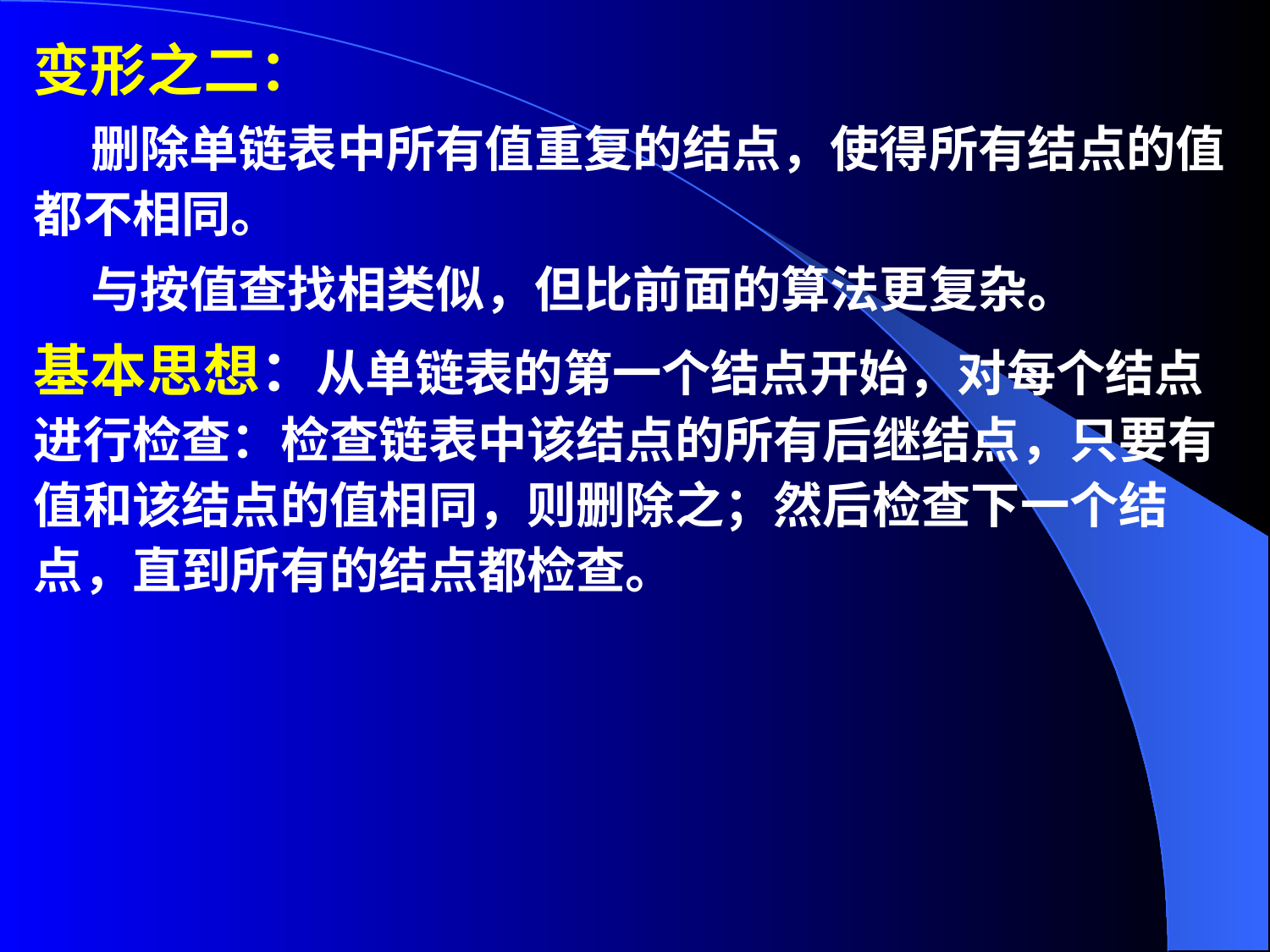

# 变形之二：
    删除单链表中所有值重复的结点，使得所有结点的值都不相同。
    与按值查找相类似，但比前面的算法更复杂。
基本思想：从单链表的第一个结点开始，对每个结点进行检查：检查链表中该结点的所有后继结点，只要有值和该结点的值相同，则删除之；然后检查下一个结点，直到所有的结点都检查。